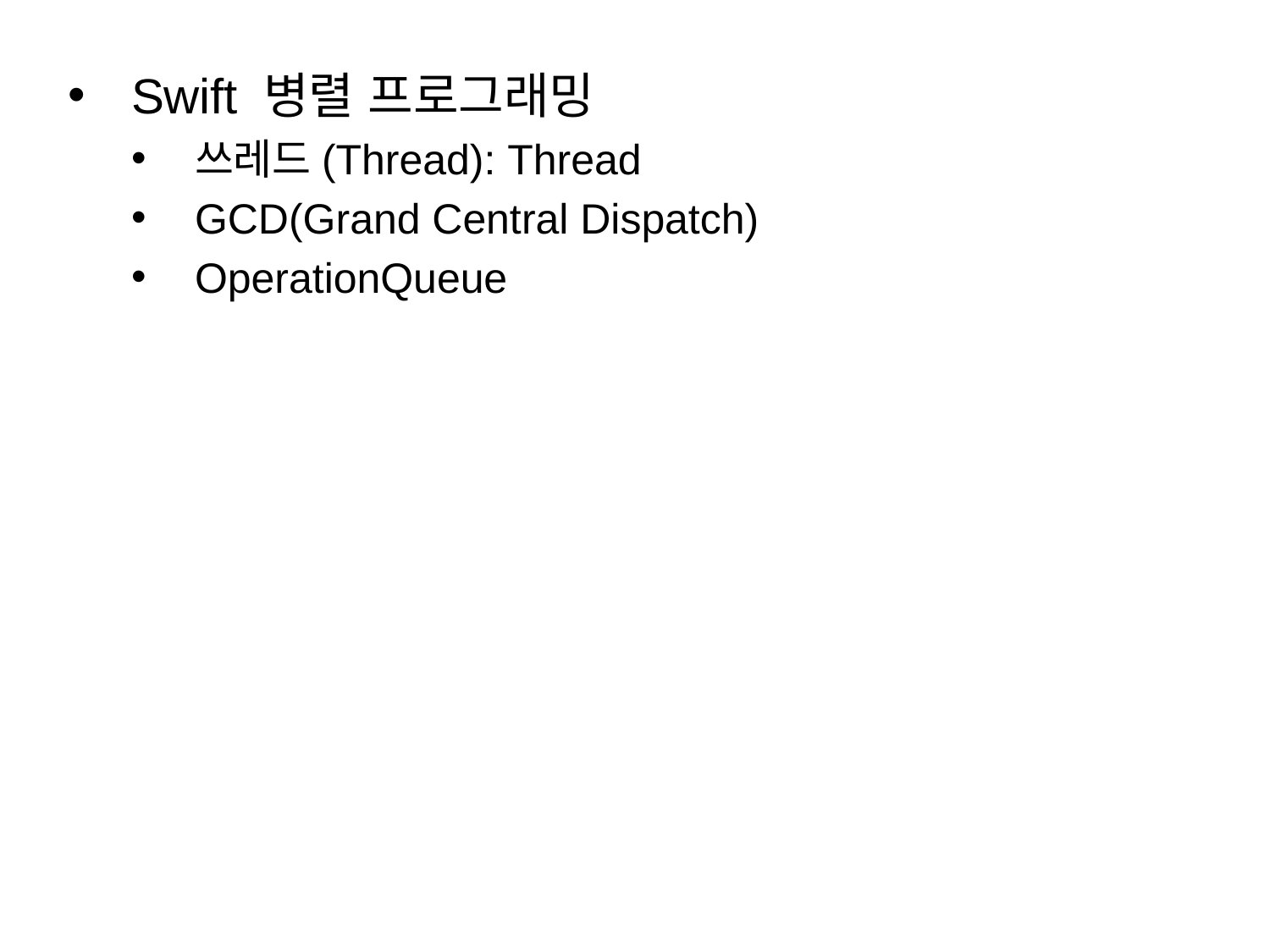

Swift 병렬 프로그래밍
쓰레드(Thread): Thread
GCD(Grand Central Dispatch)
OperationQueue